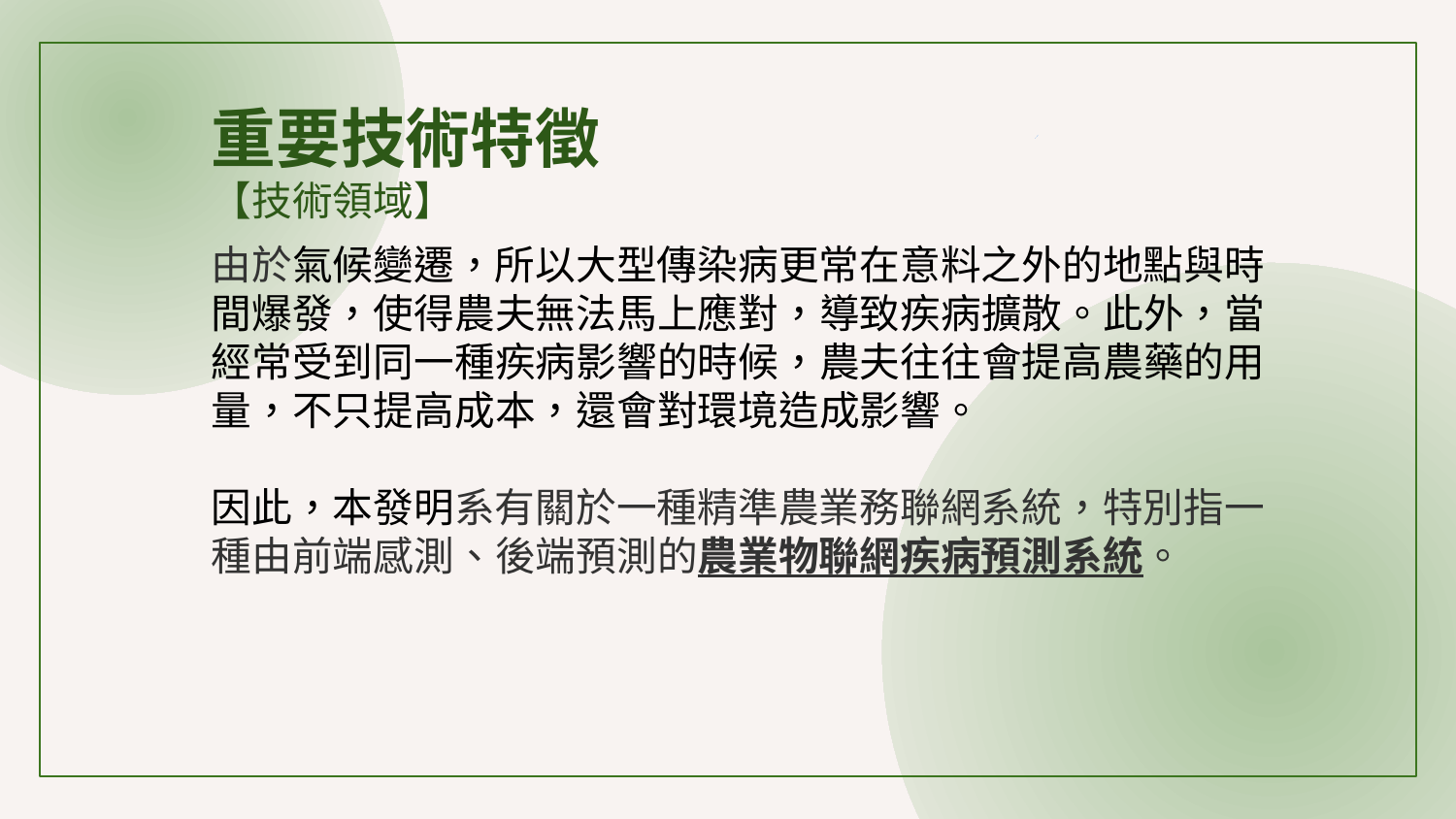

重要技術特徵
【技術領域】

由於氣候變遷，所以大型傳染病更常在意料之外的地點與時間爆發，使得農夫無法馬上應對，導致疾病擴散。此外，當經常受到同一種疾病影響的時候，農夫往往會提高農藥的用量，不只提高成本，還會對環境造成影響。

因此，本發明系有關於一種精準農業務聯網系統，特別指一種由前端感測、後端預測的農業物聯網疾病預測系統。